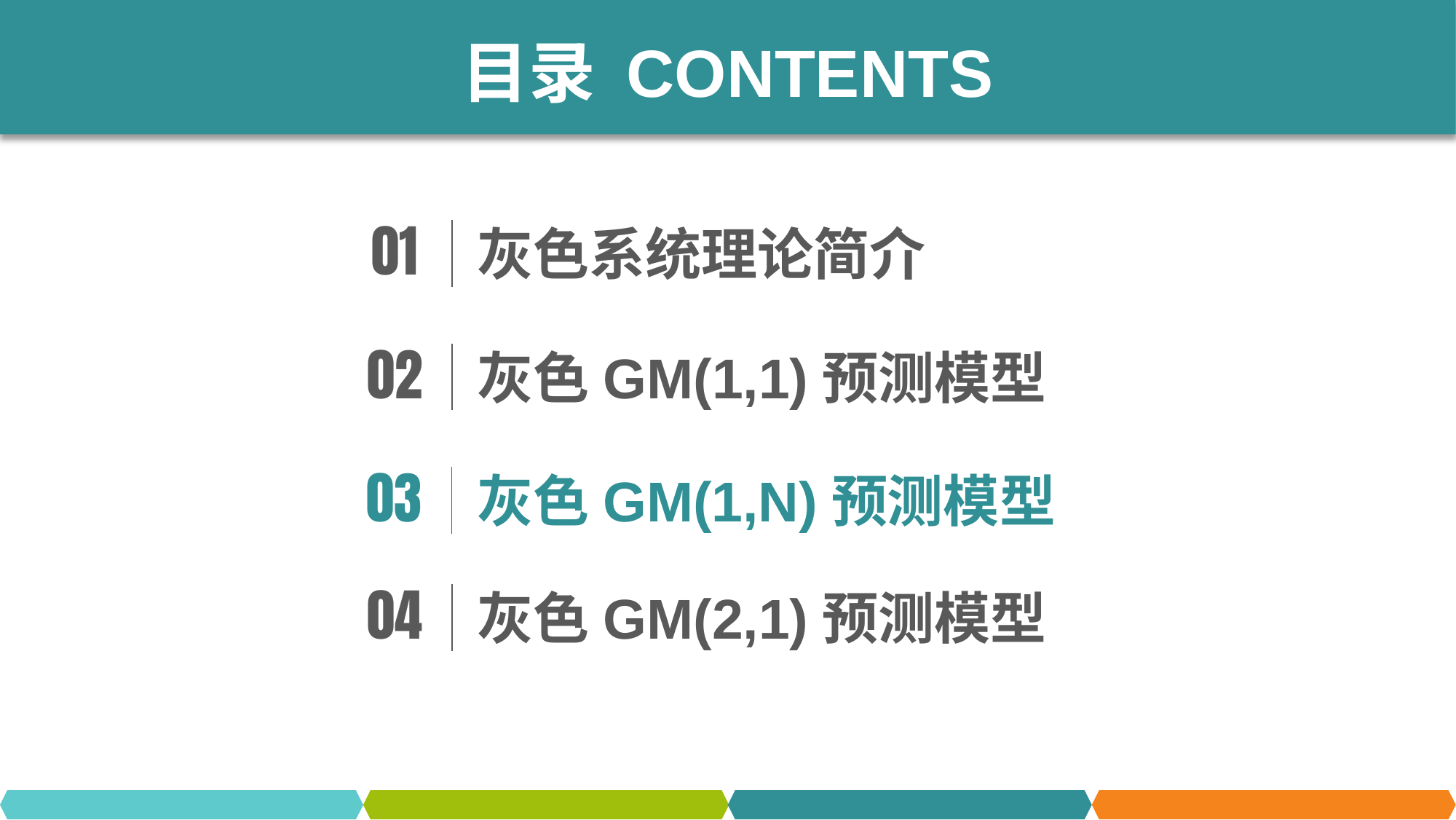

目录 CONTENTS
01
灰色系统理论简介
02
灰色GM(1,1)预测模型
03
灰色GM(1,N)预测模型
04
灰色GM(2,1)预测模型